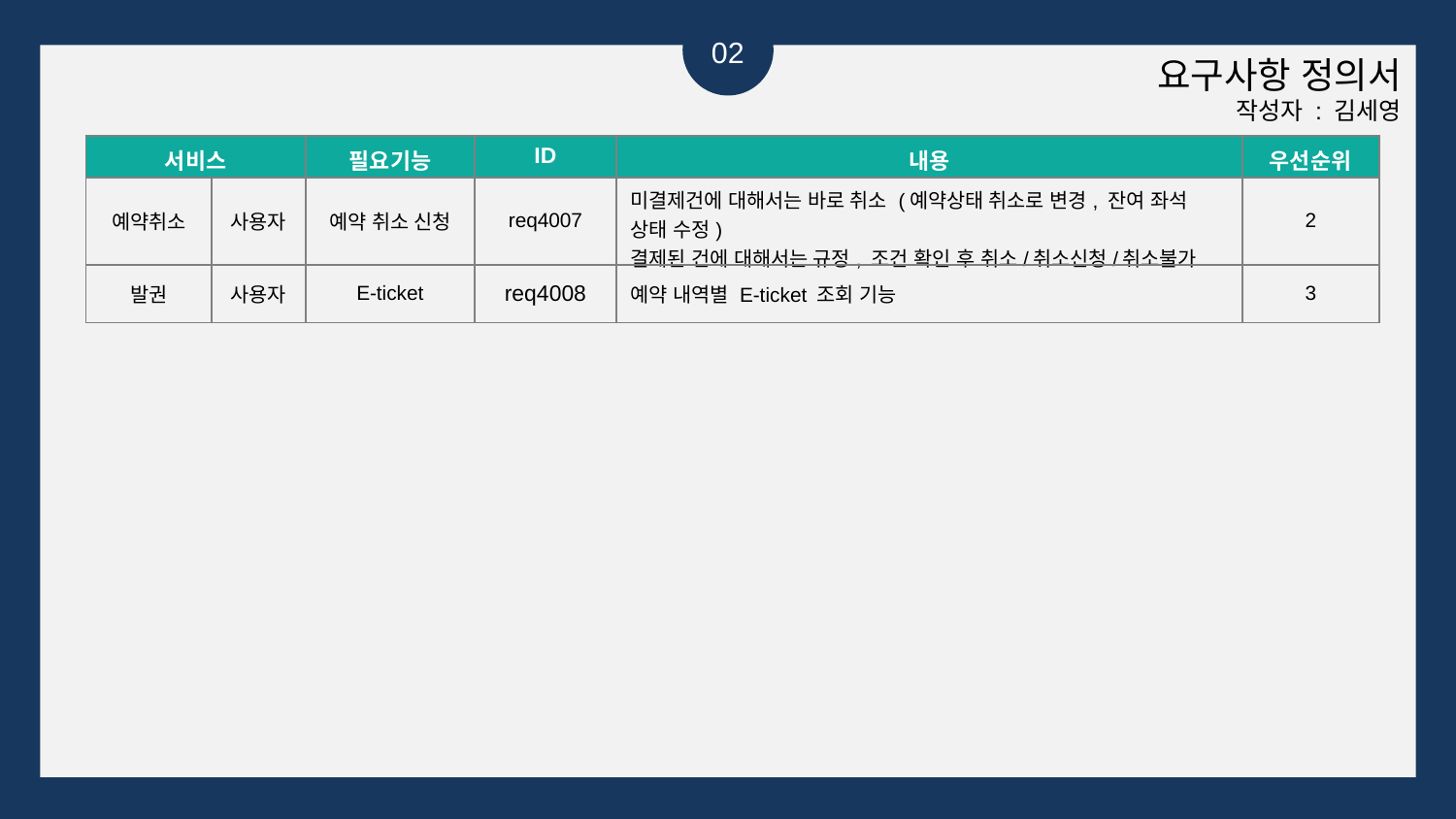

02
요구사항 정의서
작성자 : 김세영

| 서비스 |  | 필요기능 | ID | 내용 | 우선순위 |
| --- | --- | --- | --- | --- | --- |
| 예약취소 | 사용자 | 예약 취소 신청 | req4007 | 미결제건에 대해서는 바로 취소 (예약상태 취소로 변경, 잔여 좌석 상태 수정) 결제된 건에 대해서는 규정, 조건 확인 후 취소/취소신청/취소불가 | 2 |
| 발권 | 사용자 | E-ticket | req4008 | 예약 내역별 E-ticket 조회 기능 | 3 |